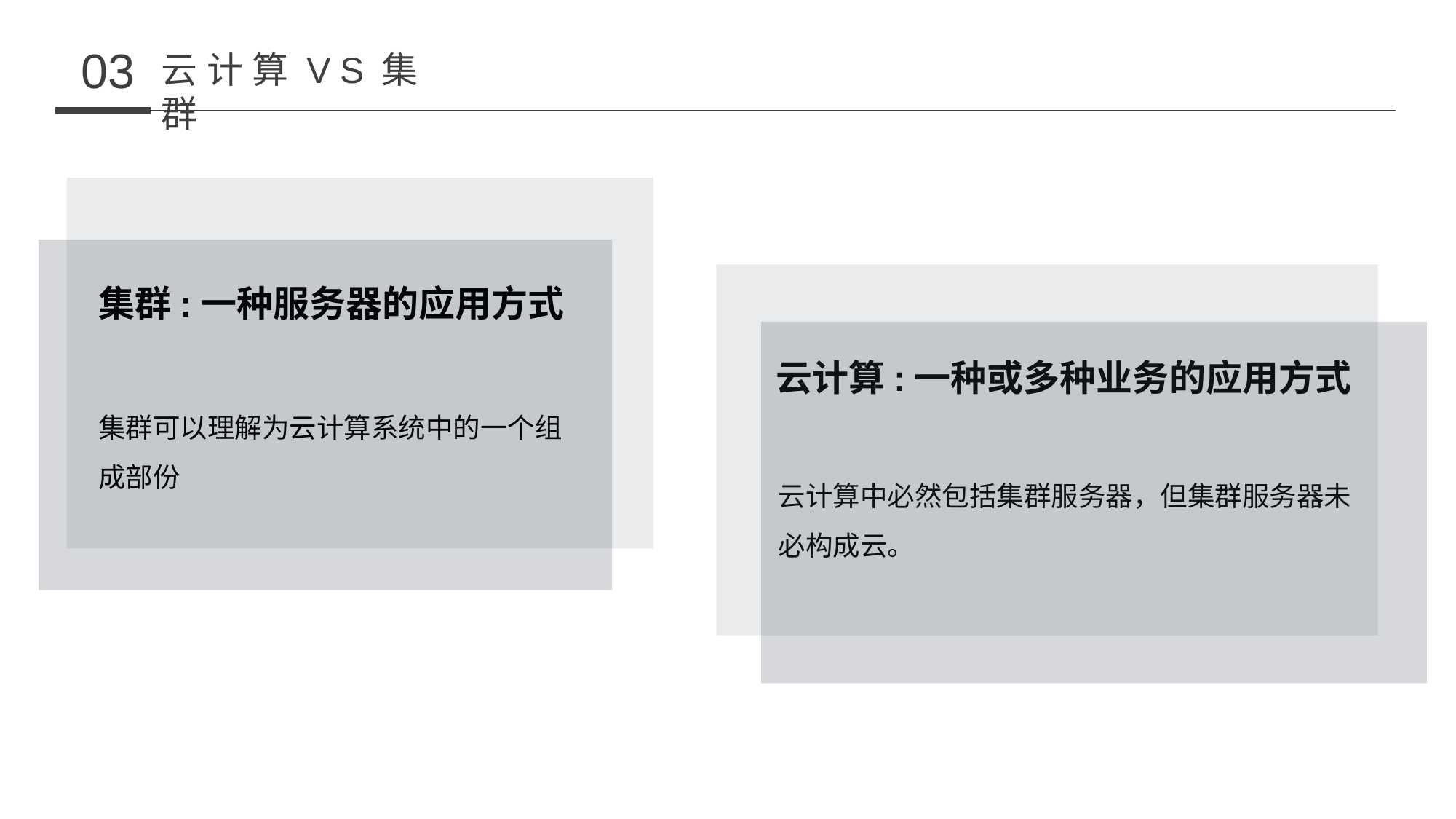

03
云计算VS集群

集群:一种服务器的应用方式
集群可以理解为云计算系统中的一个组成部份

云计算:一种或多种业务的应用方式
云计算中必然包括集群服务器，但集群服务器未必构成云。